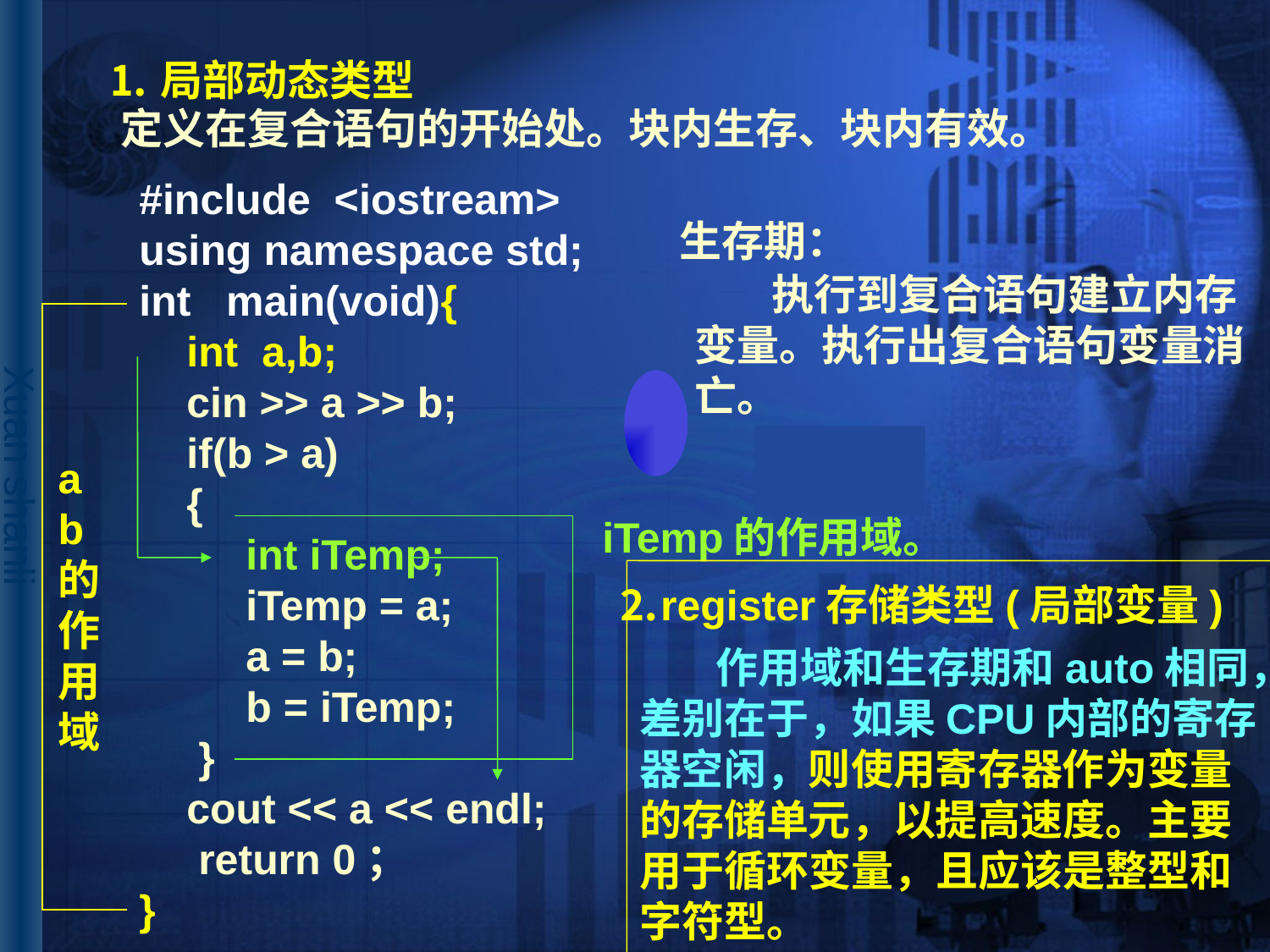

# ⒈局部动态类型
定义在复合语句的开始处。块内生存、块内有效。
#include  <iostream>
using namespace std;
int   main(void){
    int  a,b;
    cin >> a >> b;
    if(b > a)
    {
         int iTemp;
         iTemp = a;
         a = b;
         b = iTemp;
     }
    cout << a << endl;
     return 0；
}
生存期：
       执行到复合语句建立内存
变量。执行出复合语句变量消
亡。

iTemp
a
b
的
作
用
域
iTemp的作用域。

⒉register存储类型(局部变量)
       作用域和生存期和auto相同，
差别在于，如果CPU内部的寄存
器空闲，则使用寄存器作为变量
的存储单元，以提高速度。主要
用于循环变量，且应该是整型和
字符型。